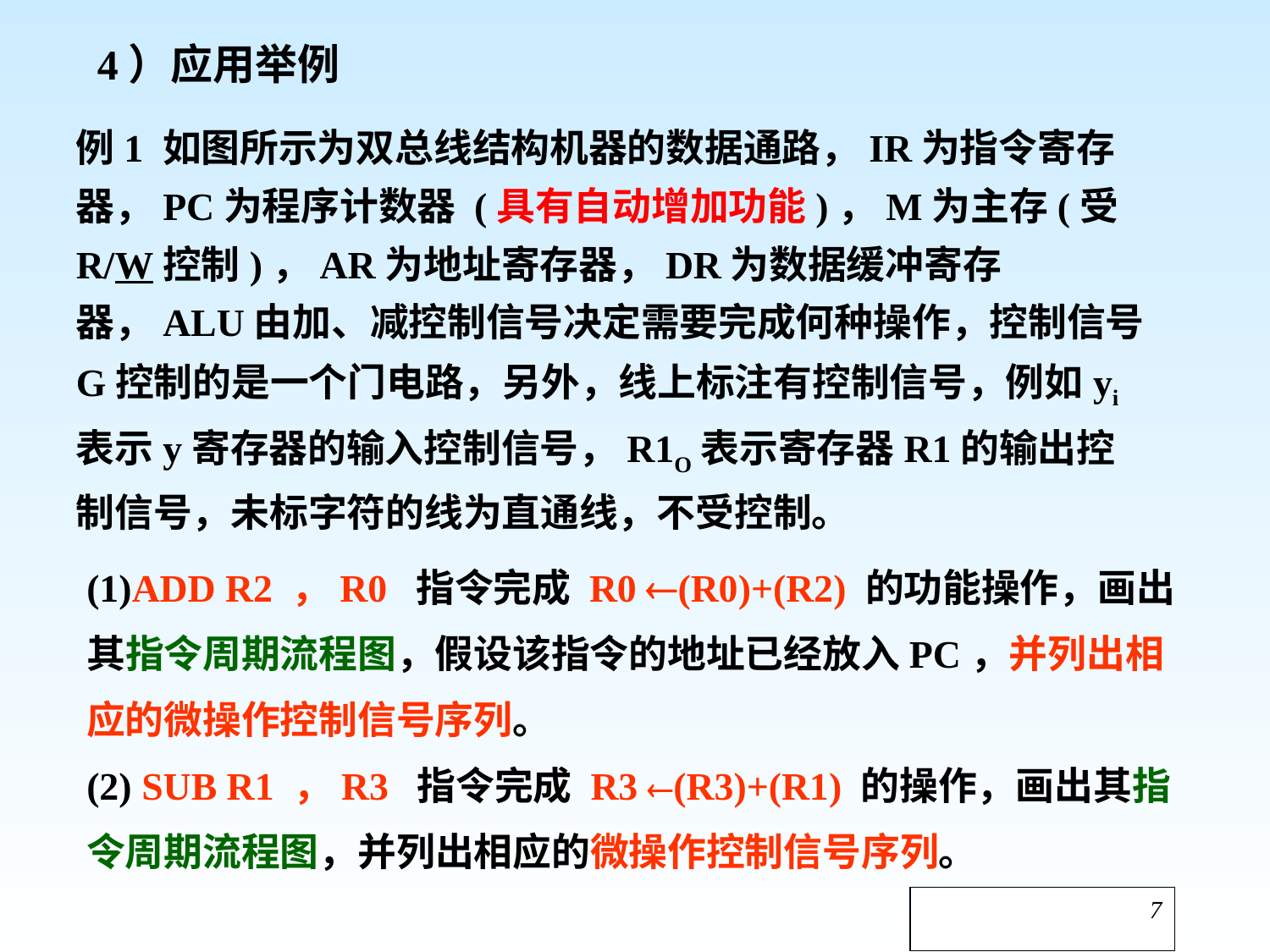

4）应用举例
例1 如图所示为双总线结构机器的数据通路，IR为指令寄存器，PC为程序计数器 (具有自动增加功能)，M为主存(受R/W控制)，AR为地址寄存器，DR为数据缓冲寄存器，ALU由加、减控制信号决定需要完成何种操作，控制信号G控制的是一个门电路，另外，线上标注有控制信号，例如yi表示y寄存器的输入控制信号，R1O表示寄存器R1的输出控制信号，未标字符的线为直通线，不受控制。
(1)ADD R2 ，R0  指令完成 R0 ←(R0)+(R2) 的功能操作，画出
其指令周期流程图，假设该指令的地址已经放入PC，并列出相
应的微操作控制信号序列。
(2) SUB R1 ，R3  指令完成 R3 ←(R3)+(R1) 的操作，画出其指
令周期流程图，并列出相应的微操作控制信号序列。
7